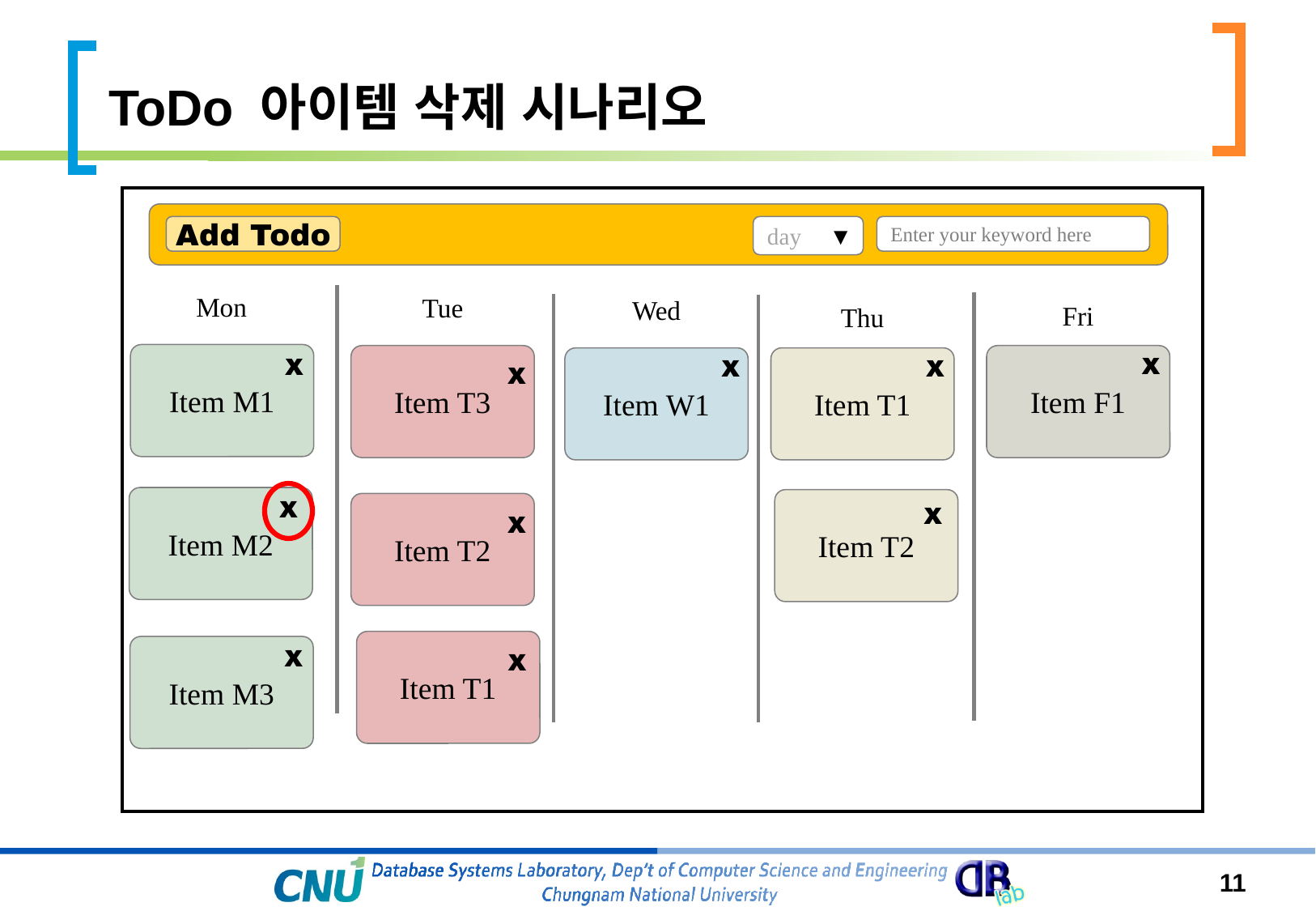

# ToDo 아이템 삭제 시나리오

▼
Add Todo
day
Enter your keyword here
Mon
Tue
Wed
Fri
Thu
Item M1
X
X
Item T3
Item F1
X
X
Item W1
Item T1
X

Item M2
X
Item T2
Item T2
X
X
Item T1
Item M3
X
X
11